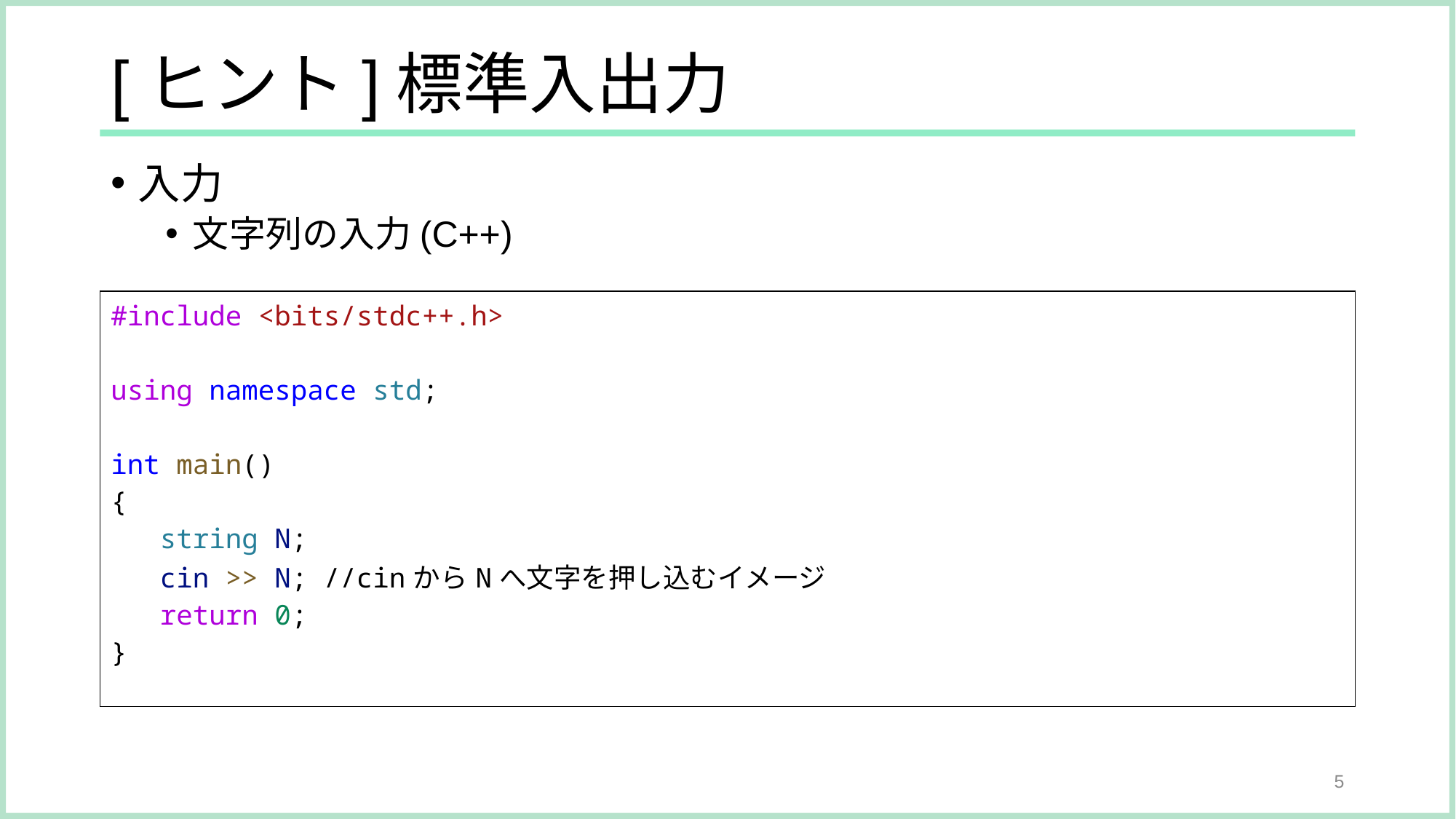

# [ヒント]標準入出力
入力
文字列の入力(C++)

| #include <bits/stdc++.h> using namespace std; int main() { string N; cin >> N; //cinからNへ文字を押し込むイメージ return 0; } |
| --- |
5